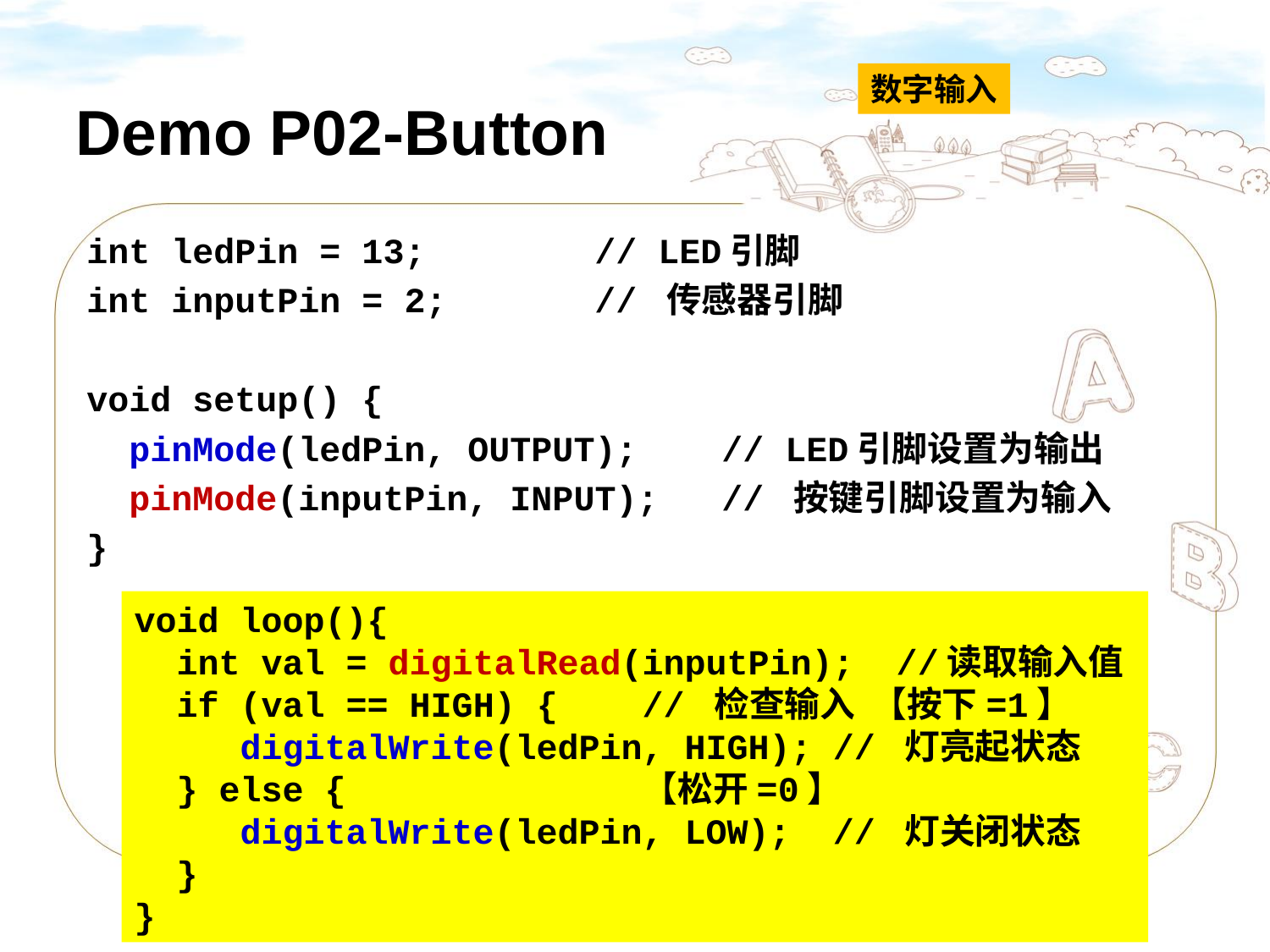

# Demo P02-Button
数字输入
int ledPin = 13; 		// LED引脚
int inputPin = 2;   	// 传感器引脚

void setup() {
  pinMode(ledPin, OUTPUT);  	// LED引脚设置为输出
  pinMode(inputPin, INPUT); 	// 按键引脚设置为输入
}

void loop(){
  int val = digitalRead(inputPin);  //读取输入值
  if (val == HIGH) {	// 检查输入  【按下=1】
     digitalWrite(ledPin, HIGH); // 灯亮起状态
  } else {			【松开=0】
     digitalWrite(ledPin, LOW);  // 灯关闭状态
  }
}